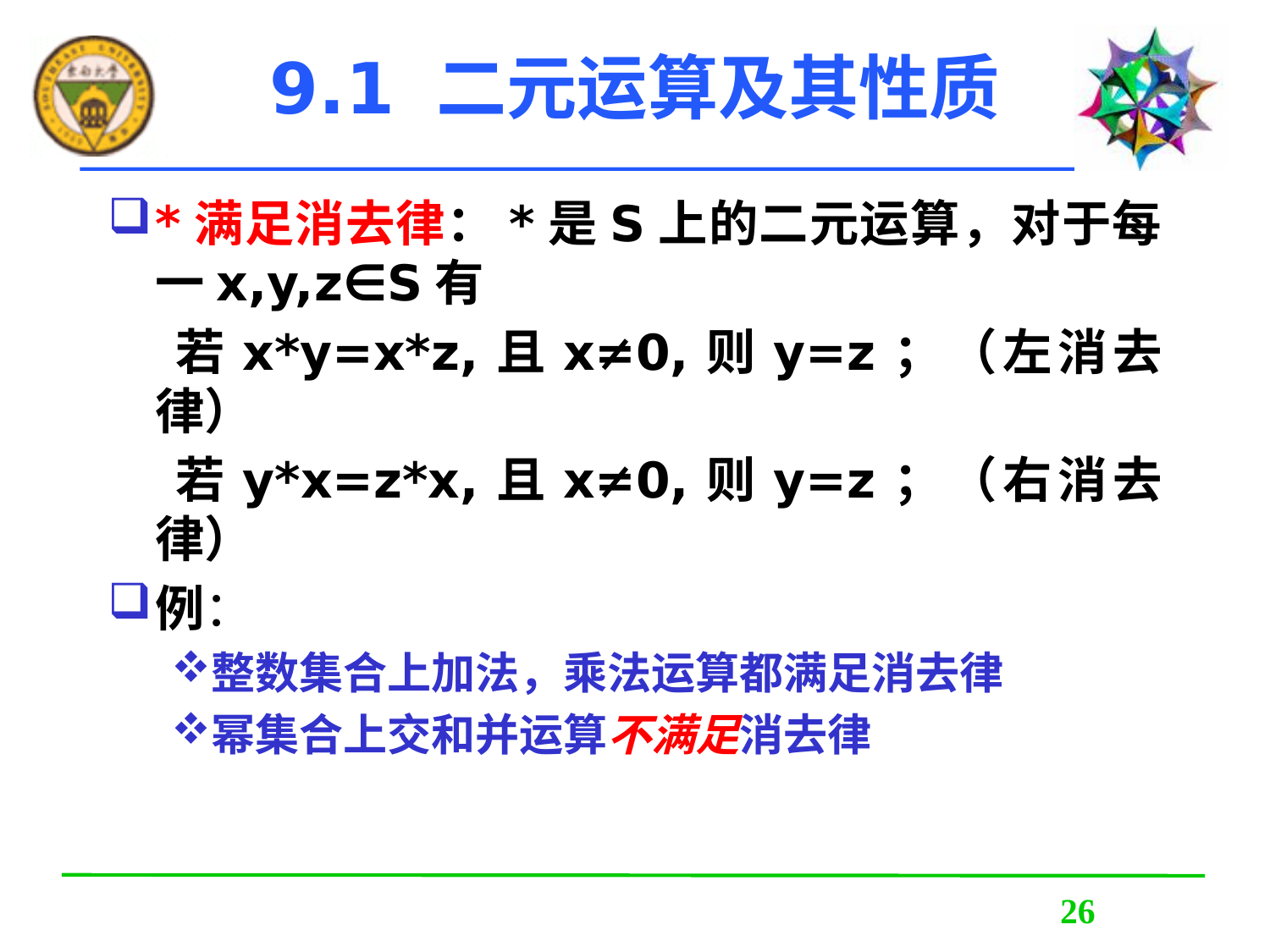

# 9.1 二元运算及其性质
*满足消去律：*是S上的二元运算，对于每一x,y,z∈S有
   若x*y=x*z,且x≠0,则y=z；（左消去律）
   若y*x=z*x,且x≠0,则y=z；（右消去律）
例：
整数集合上加法，乘法运算都满足消去律
幂集合上交和并运算不满足消去律